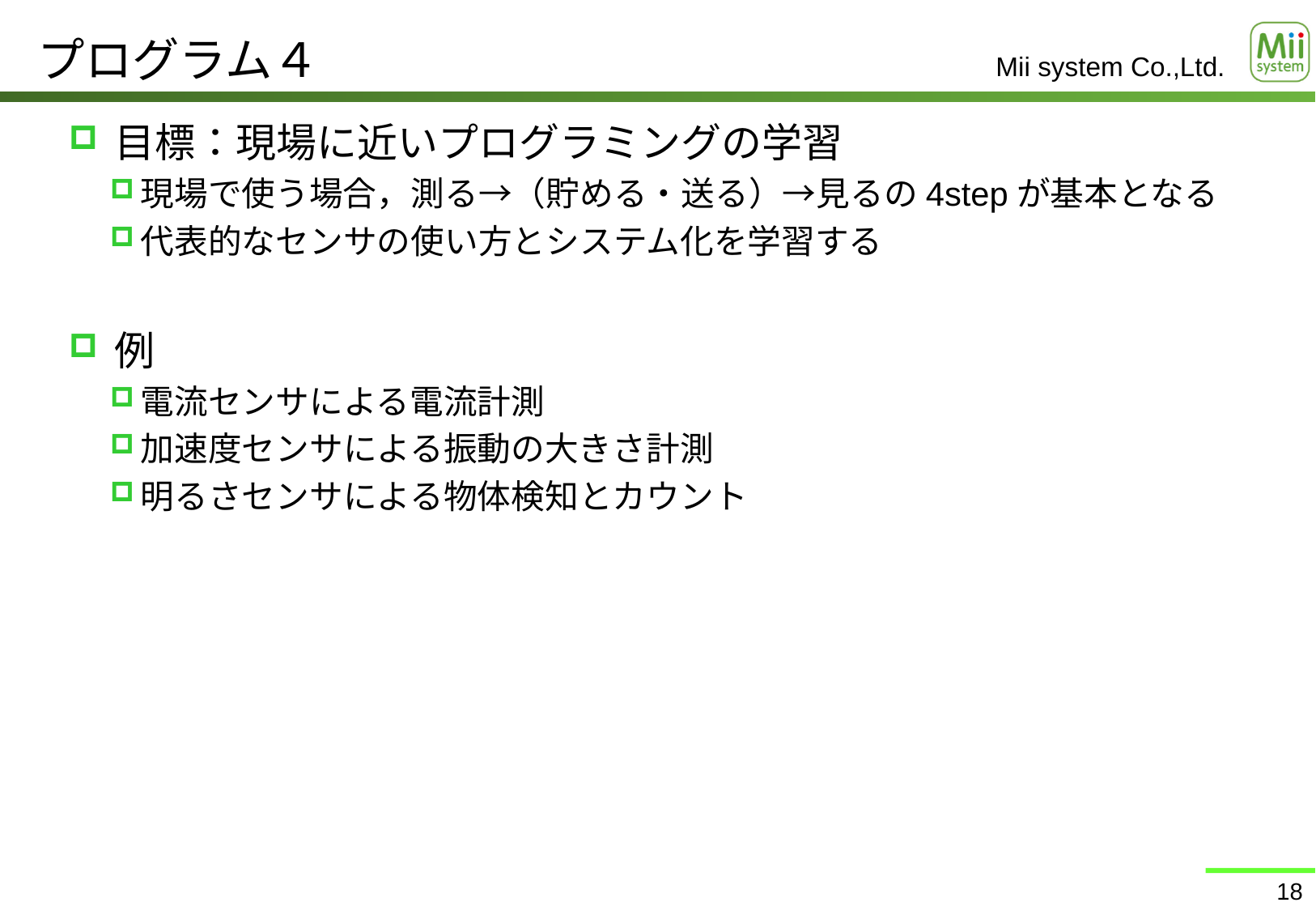

# プログラム４
目標：現場に近いプログラミングの学習
現場で使う場合，測る→（貯める・送る）→見るの4stepが基本となる
代表的なセンサの使い方とシステム化を学習する

例
電流センサによる電流計測
加速度センサによる振動の大きさ計測
明るさセンサによる物体検知とカウント
18